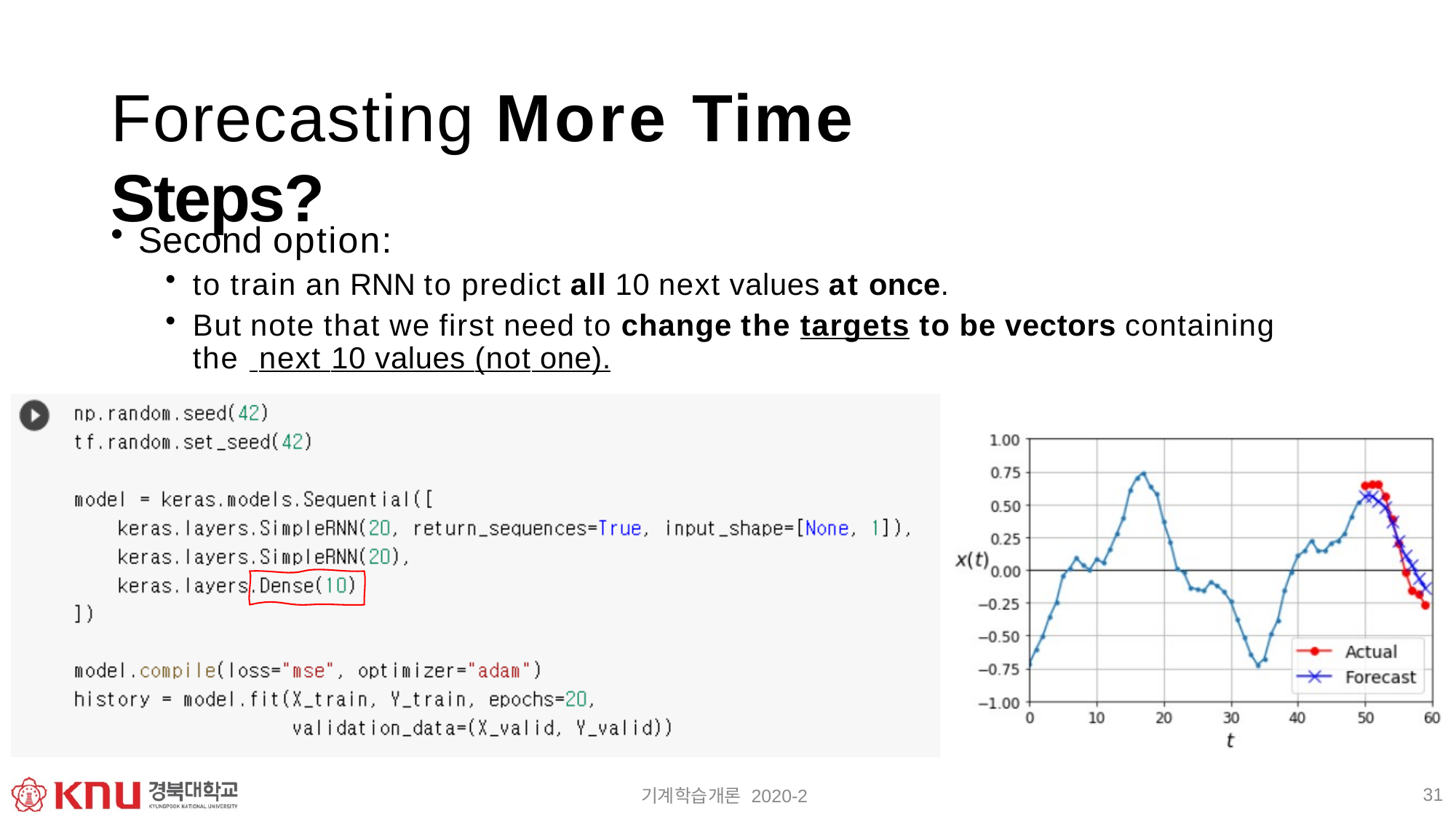

# Forecasting More Time Steps?
Second option:
to train an RNN to predict all 10 next values at once.
But note that we first need to change the targets to be vectors containing the  next 10 values (not one).

31
기계학습개론 2020-2